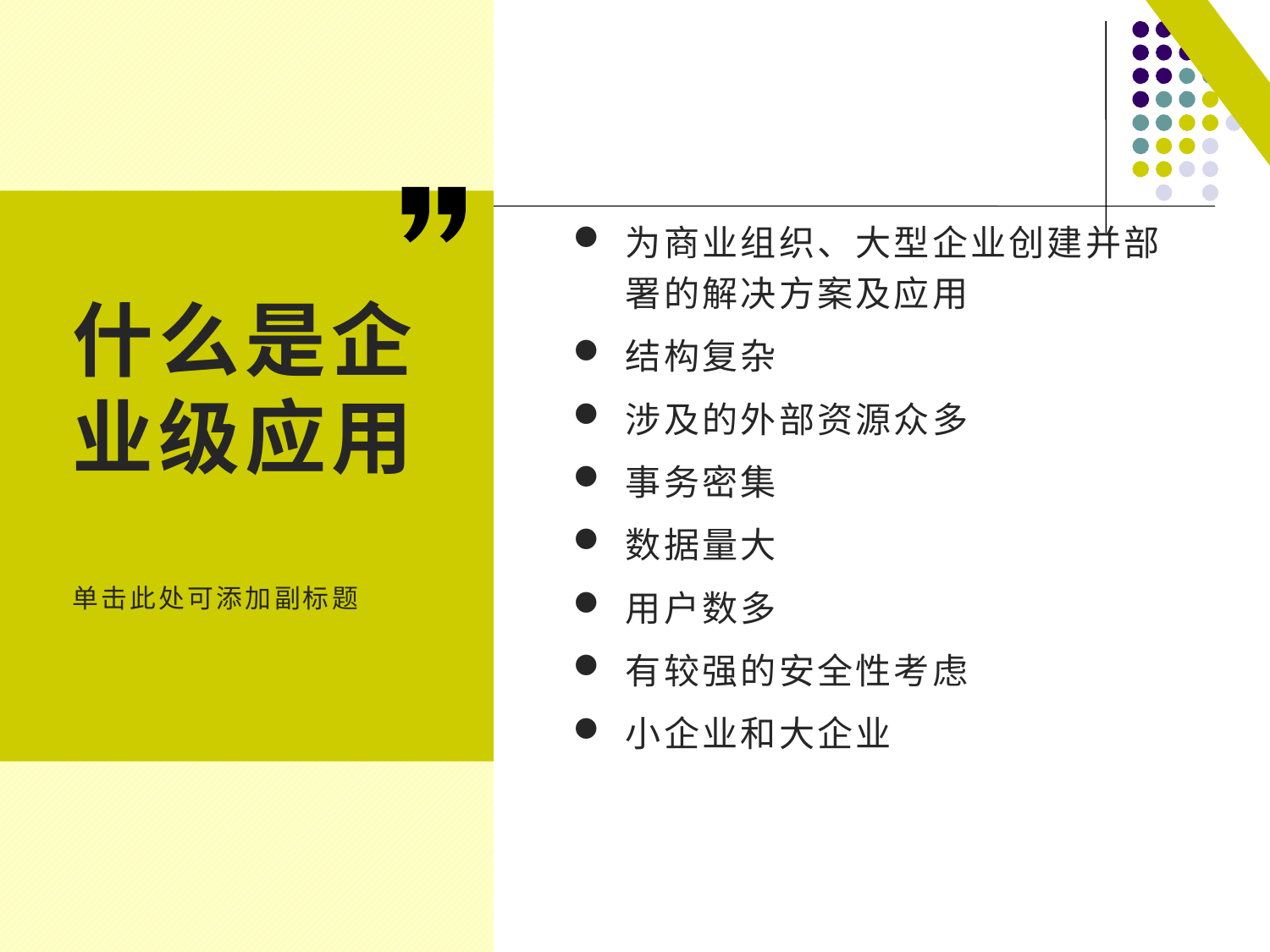

为商业组织、大型企业创建并部署的解决方案及应用
结构复杂
涉及的外部资源众多
事务密集
数据量大
用户数多
有较强的安全性考虑
小企业和大企业
什么是企业级应用
单击此处可添加副标题